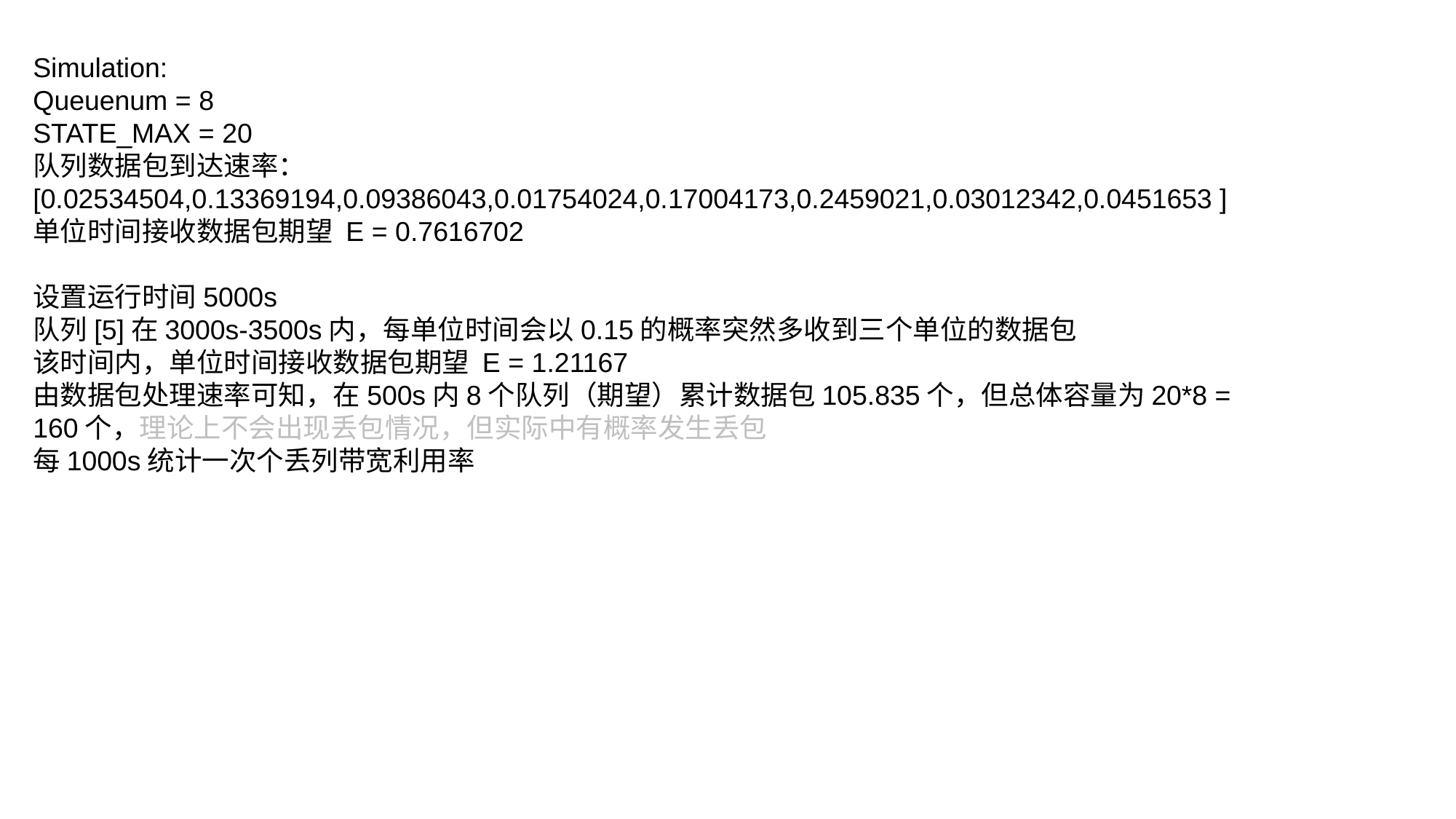

Simulation:
Queuenum = 8
STATE_MAX = 20
队列数据包到达速率：
[0.02534504,0.13369194,0.09386043,0.01754024,0.17004173,0.2459021,0.03012342,0.0451653 ]
单位时间接收数据包期望 E = 0.7616702

设置运行时间5000s
队列[5]在3000s-3500s内，每单位时间会以0.15的概率突然多收到三个单位的数据包
该时间内，单位时间接收数据包期望 E = 1.21167
由数据包处理速率可知，在500s内8个队列（期望）累计数据包105.835个，但总体容量为20*8 = 160个，理论上不会出现丢包情况，但实际中有概率发生丢包
每1000s统计一次个丢列带宽利用率